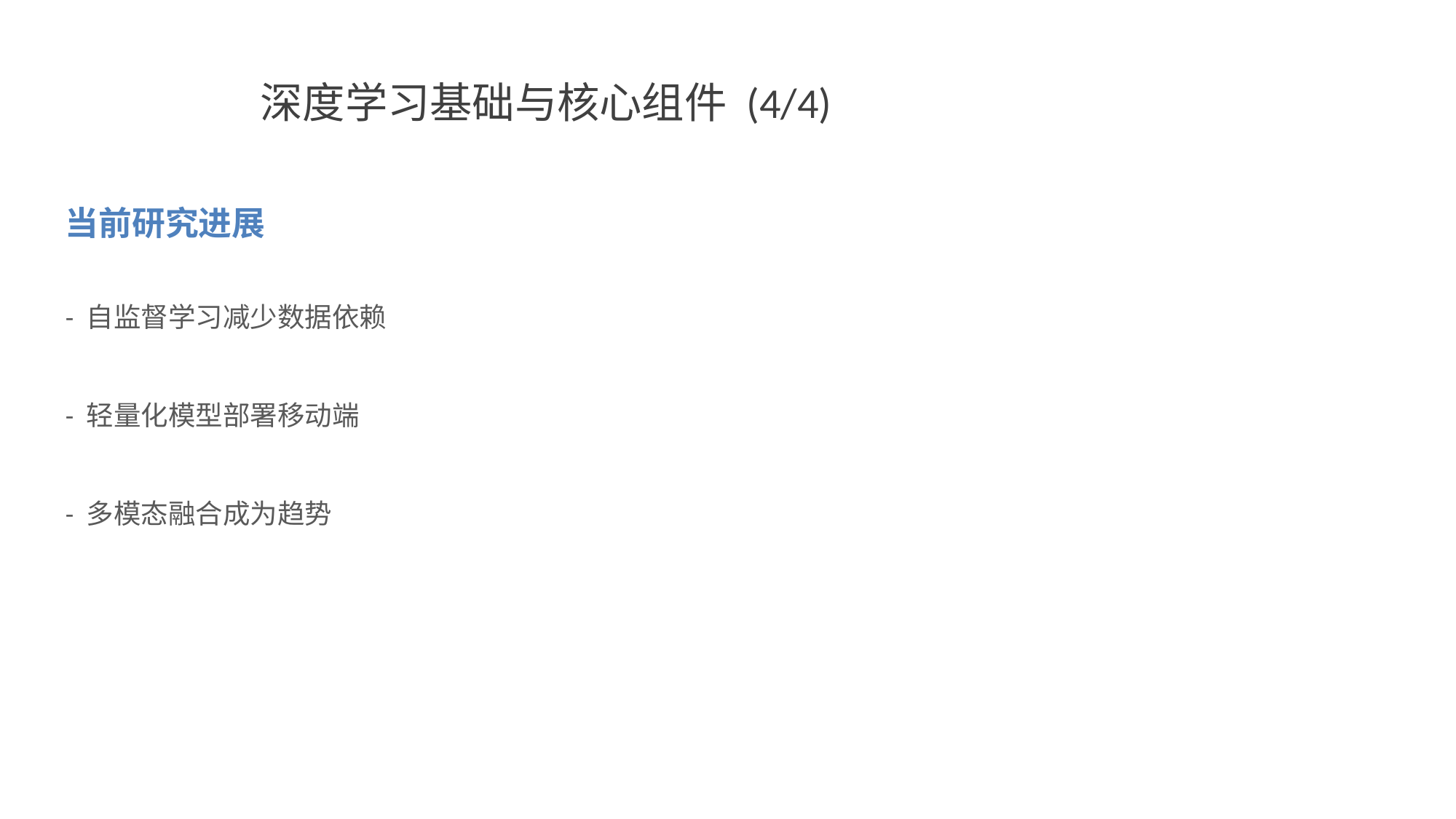

# 深度学习基础与核心组件 (4/4)

当前研究进展

- 自监督学习减少数据依赖

- 轻量化模型部署移动端

- 多模态融合成为趋势